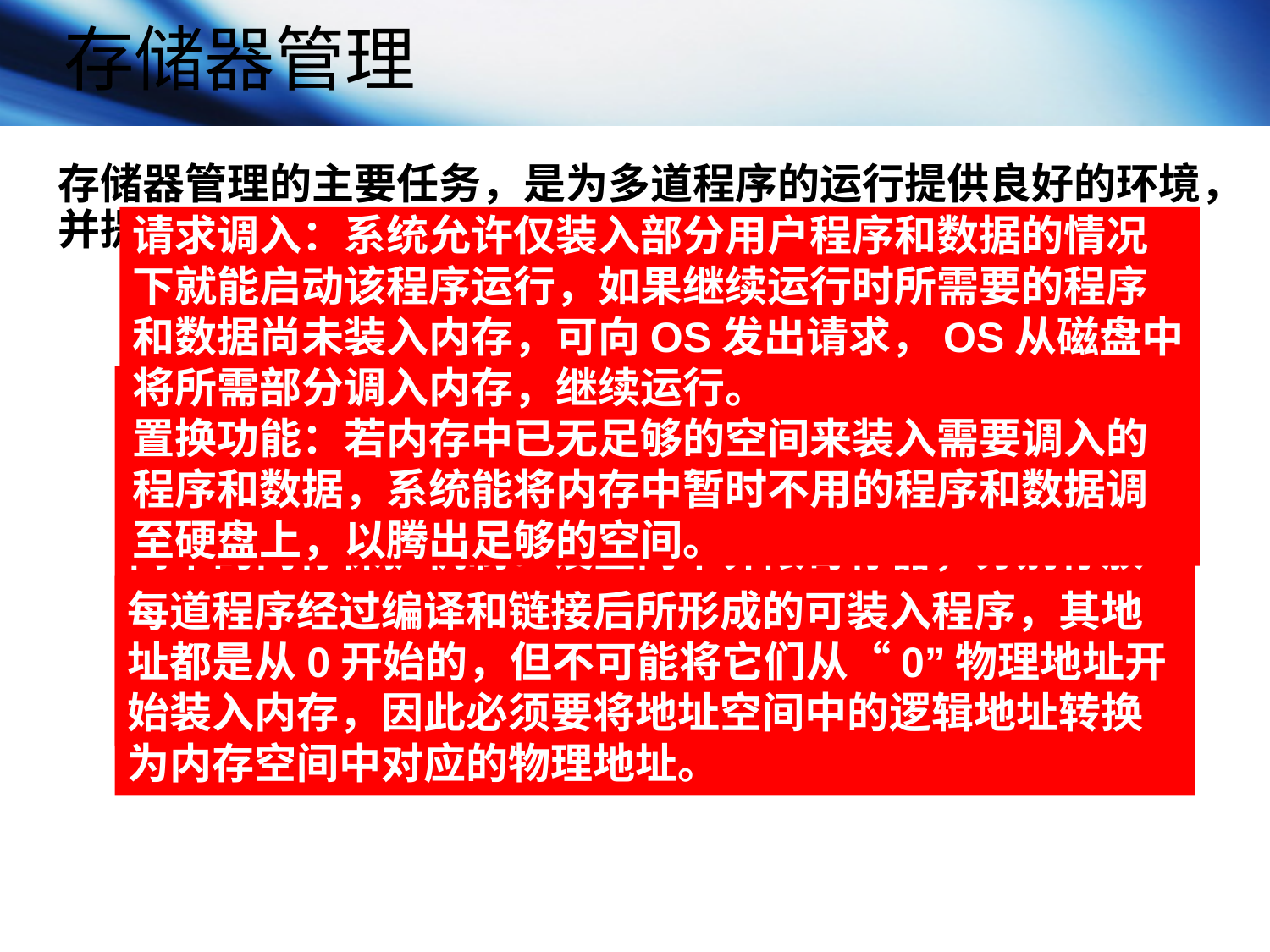

存储器管理
存储器管理的主要任务，是为多道程序的运行提供良好的环境，并提高利用率，包括以下方面：
内存分配。为每道程序分配内存空间，并在作业结束后收回其所占用内存。进一步可分为静态分配和动态分配。
内存保护。确保每道用户程序都仅在自己的内存空间内运行，彼此互不干扰；决不允许用户程序访问操作系统的程序和数据。
地址映射。实现逻辑地址到物理地址的转换。
内存扩充。通过建立虚拟存储系统来实现内存逻辑上的扩充。常用请求调入功能和置换功能来实现。
请求调入：系统允许仅装入部分用户程序和数据的情况下就能启动该程序运行，如果继续运行时所需要的程序和数据尚未装入内存，可向OS发出请求，OS从磁盘中将所需部分调入内存，继续运行。
置换功能：若内存中已无足够的空间来装入需要调入的程序和数据，系统能将内存中暂时不用的程序和数据调至硬盘上，以腾出足够的空间。
静态分配：每个作业的内存空间是在作业装入时确定的，在作业装入后的整个运行期间不允许该作业再申请新的内存空间，也不允许作业在内存中“移动”。
动态分配：每个作业所要求的基本内存空间虽然也是在装入时确定的，但允许作业在运行过程中继续申请新的附加内存空间，以适应程序和数据的动态增长，也允许作业在内存中“移动”
简单的内存保护机制：设置两个界限寄存器，分别存放正在执行程序的上界和下界。程序运行时，系统对每条指令所要访问的地址进行检查，如果发生越界，便发出越界中断请求，以停止该程序的执行。
每道程序经过编译和链接后所形成的可装入程序，其地址都是从0开始的，但不可能将它们从“0”物理地址开始装入内存，因此必须要将地址空间中的逻辑地址转换为内存空间中对应的物理地址。